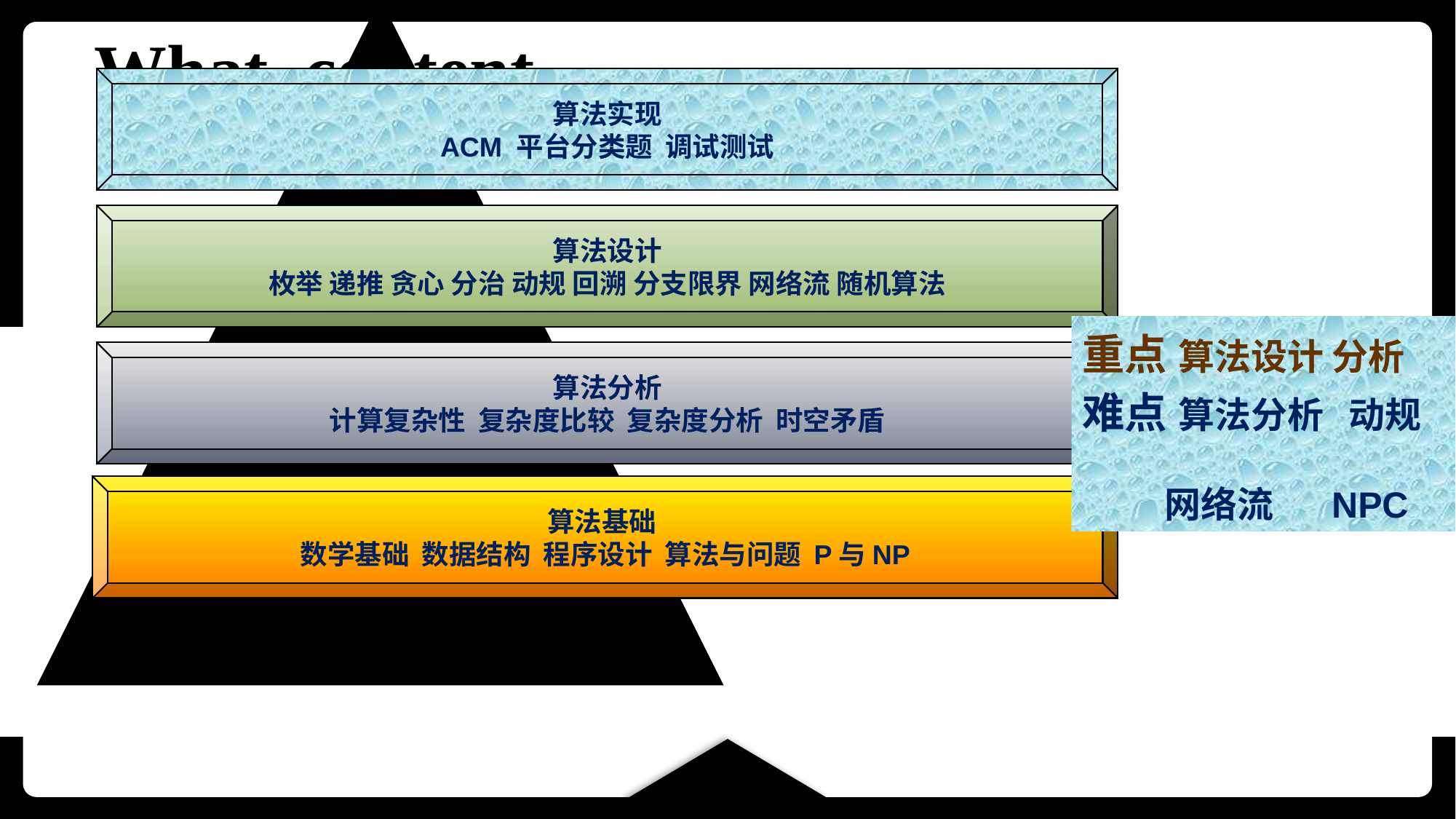

# What  content
算法实现
ACM 平台分类题  调试测试
算法设计
枚举 递推 贪心 分治 动规 回溯 分支限界 网络流 随机算法
算法分析
计算复杂性  复杂度比较  复杂度分析  时空矛盾
算法基础
数学基础  数据结构  程序设计  算法与问题 P与NP
重点 算法设计 分析
难点 算法分析   动规
         网络流      NPC